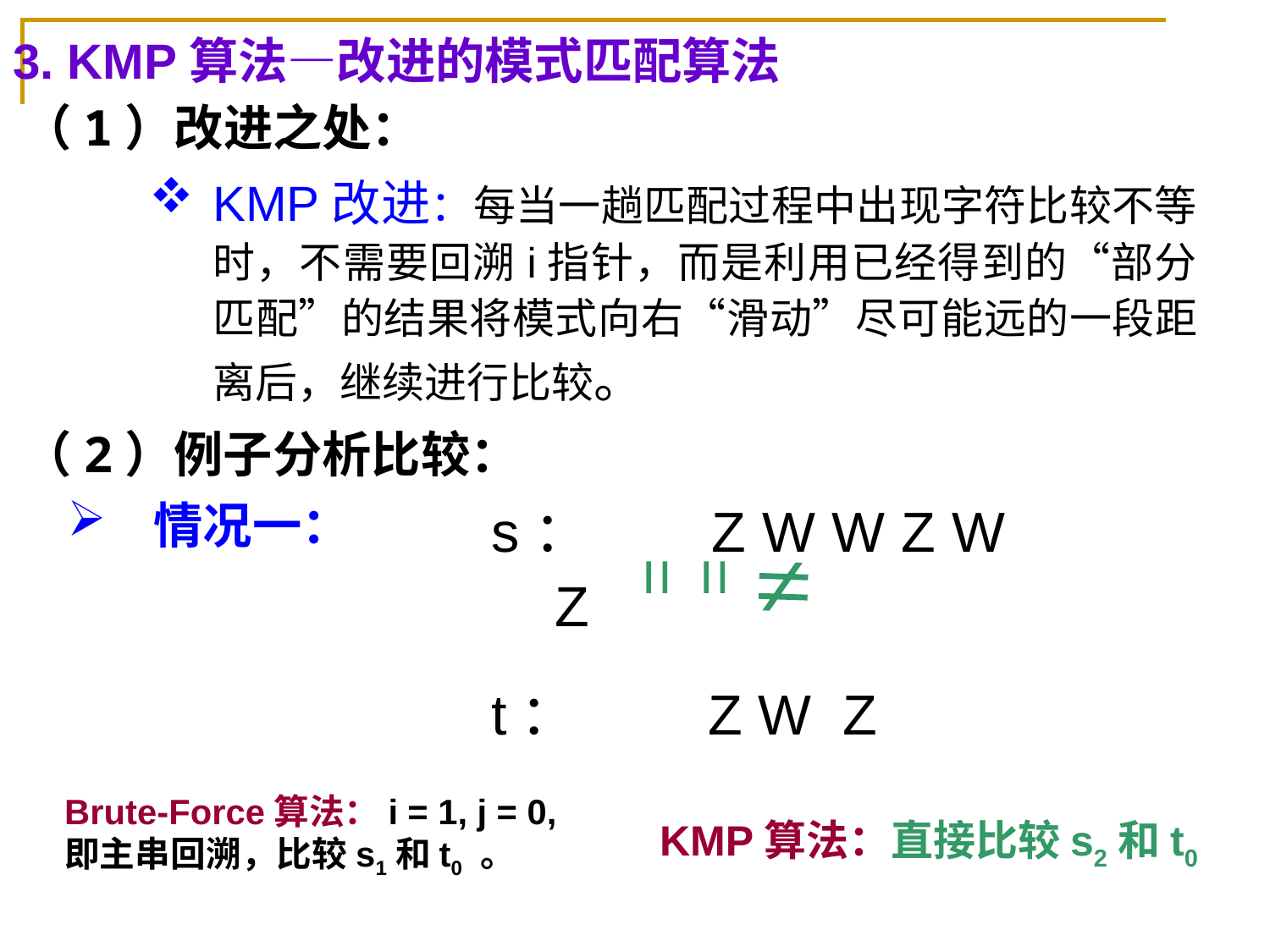

# 3. KMP算法—改进的模式匹配算法
（1）改进之处：
KMP改进：每当一趟匹配过程中出现字符比较不等时，不需要回溯i指针，而是利用已经得到的“部分匹配”的结果将模式向右“滑动”尽可能远的一段距离后，继续进行比较。
（2）例子分析比较：
 情况一：
s：	 Z W W Z W Z
t：	 Z W  Z
≠
=
=
Brute-Force算法：i = 1, j = 0, 即主串回溯，比较s1和t0 。
KMP算法：直接比较s2和t0